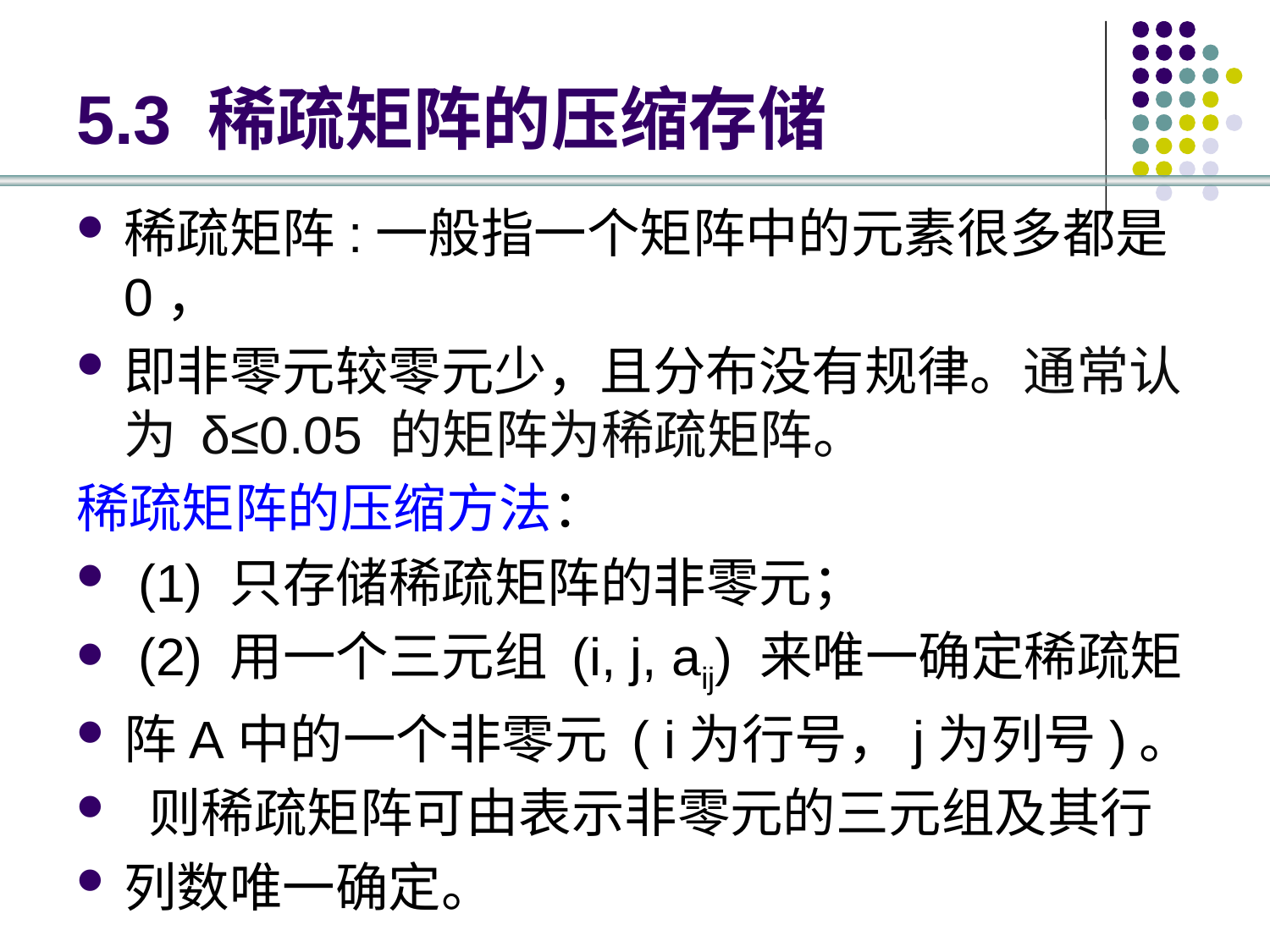

# 5.3 稀疏矩阵的压缩存储
稀疏矩阵:一般指一个矩阵中的元素很多都是0，
即非零元较零元少，且分布没有规律。通常认为 δ≤0.05 的矩阵为稀疏矩阵。
稀疏矩阵的压缩方法：
 (1) 只存储稀疏矩阵的非零元；
 (2) 用一个三元组 (i, j, aij) 来唯一确定稀疏矩
阵A中的一个非零元 ( i为行号，j为列号)。
 则稀疏矩阵可由表示非零元的三元组及其行
列数唯一确定。